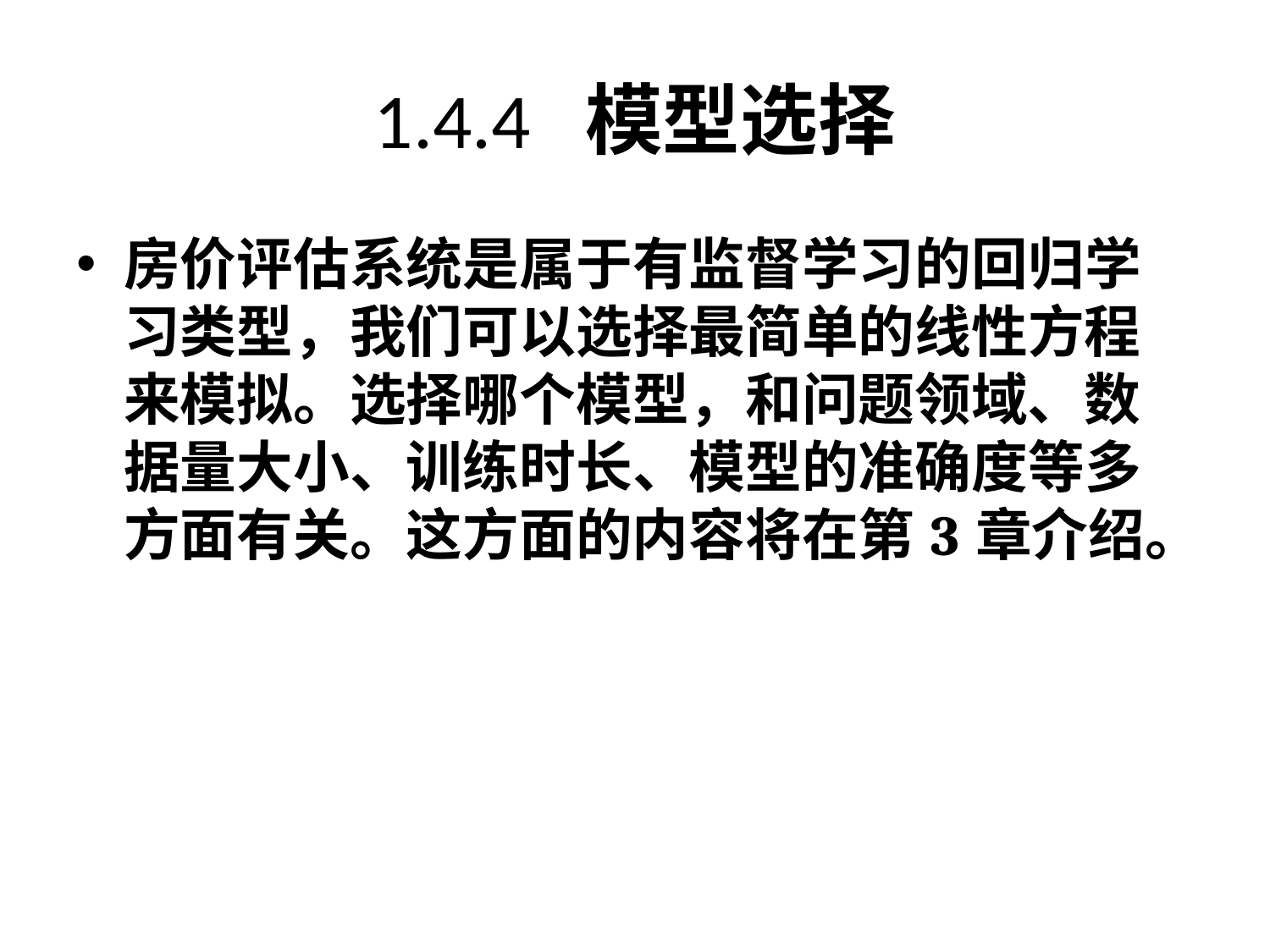

# 1.4.4  模型选择
房价评估系统是属于有监督学习的回归学习类型，我们可以选择最简单的线性方程来模拟。选择哪个模型，和问题领域、数据量大小、训练时长、模型的准确度等多方面有关。这方面的内容将在第3章介绍。